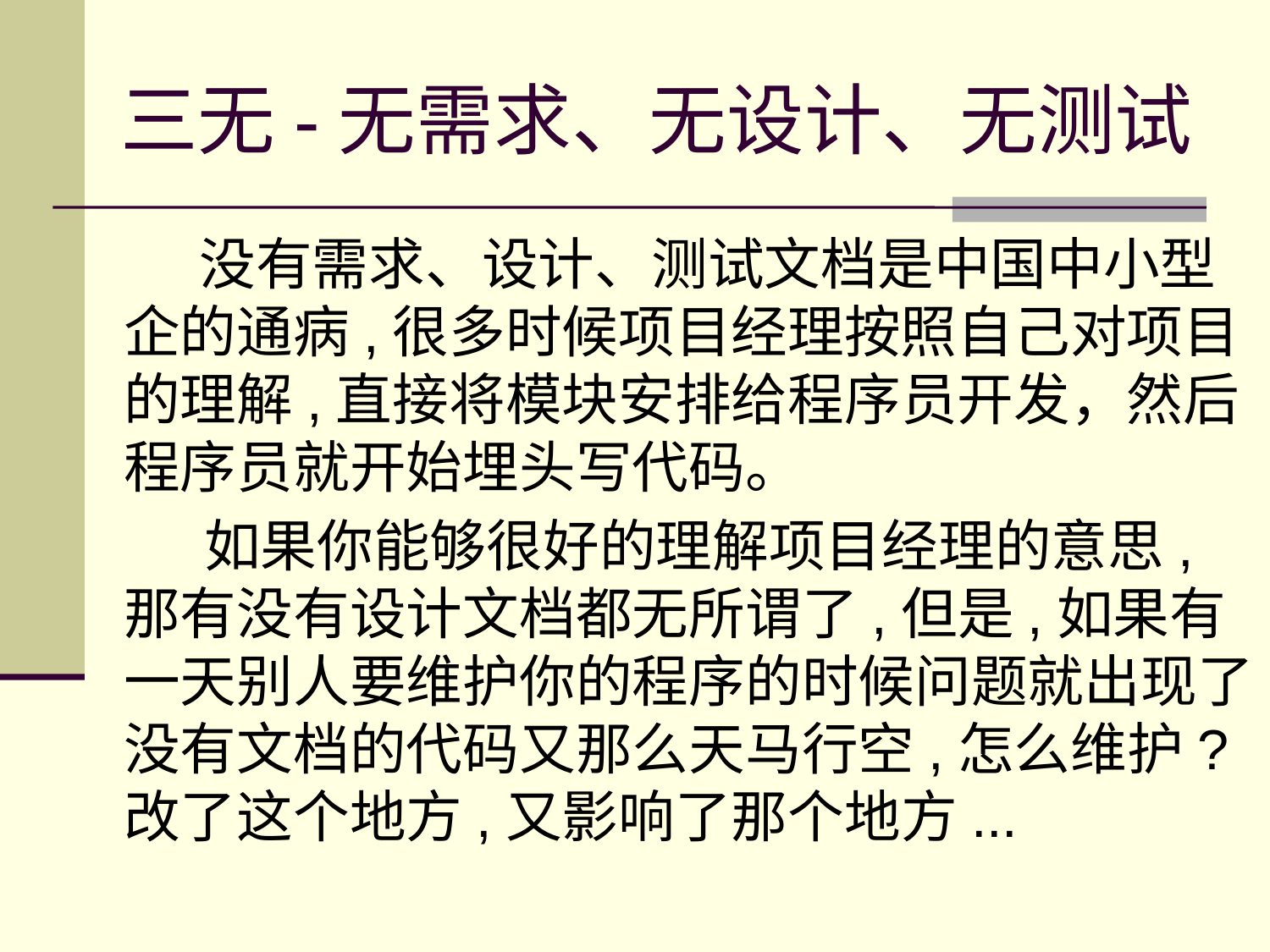

# 三无-无需求、无设计、无测试
         没有需求、设计、测试文档是中国中小型企的通病,很多时候项目经理按照自己对项目的理解,直接将模块安排给程序员开发，然后程序员就开始埋头写代码。
         如果你能够很好的理解项目经理的意思,那有没有设计文档都无所谓了,但是,如果有一天别人要维护你的程序的时候问题就出现了,没有文档的代码又那么天马行空,怎么维护?改了这个地方,又影响了那个地方...